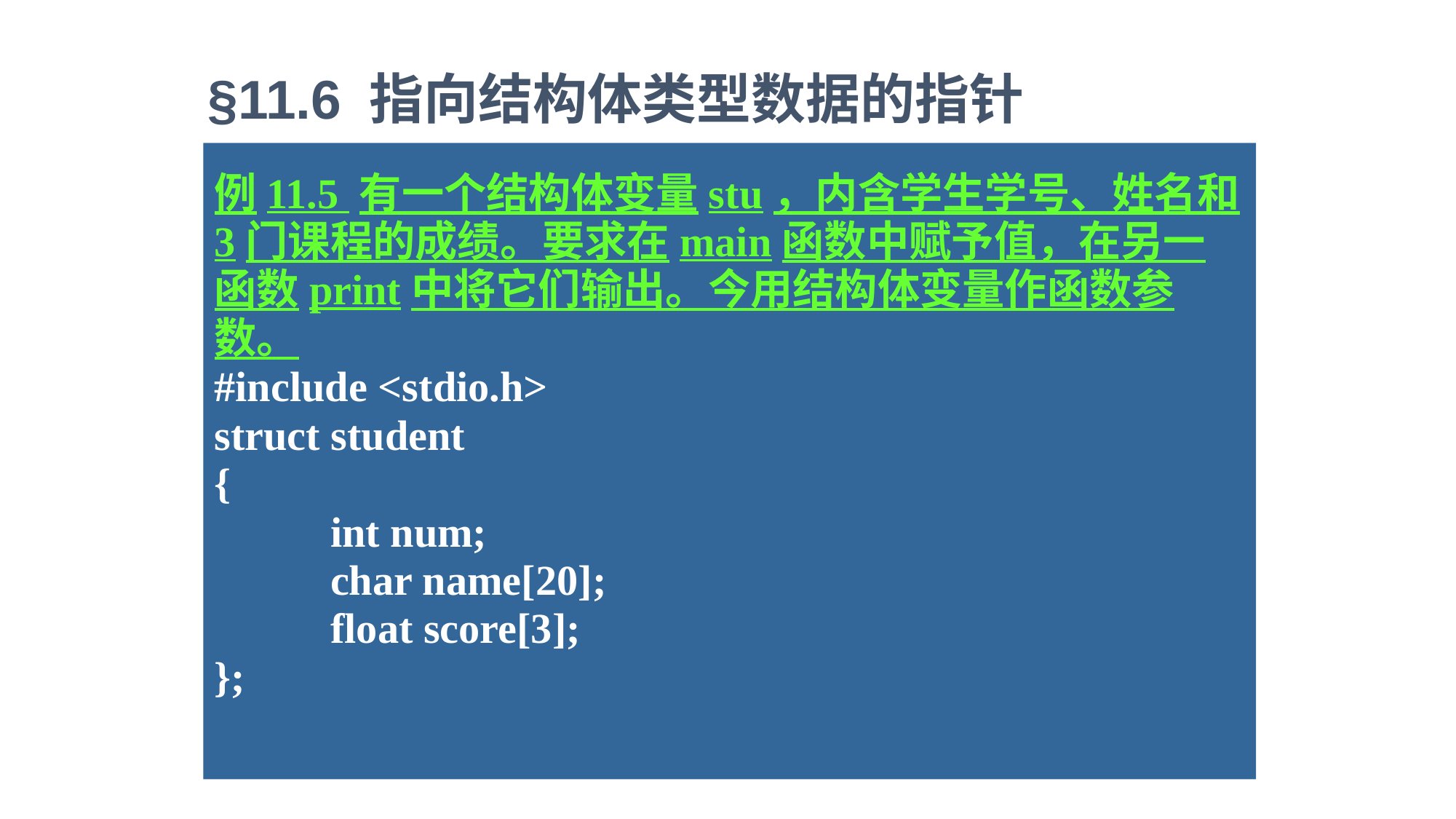

§11.6 指向结构体类型数据的指针
例11.5 有一个结构体变量stu，内含学生学号、姓名和3门课程的成绩。要求在main函数中赋予值，在另一函数print中将它们输出。今用结构体变量作函数参数。
#include <stdio.h>
struct student
{
           int num;
           char name[20];
           float score[3];
};
11.6.2 指向结构体数组的指针